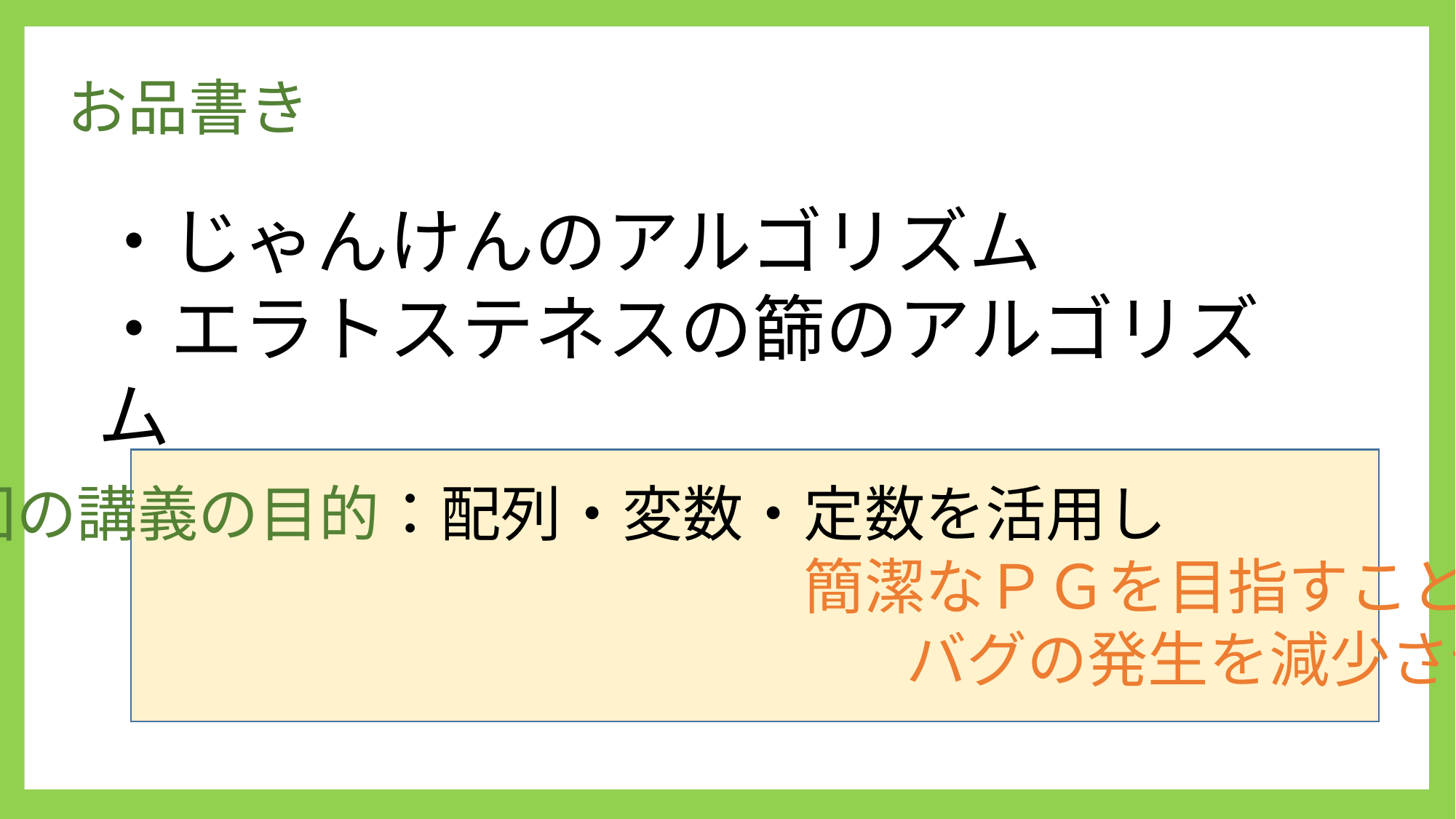

お品書き
・じゃんけんのアルゴリズム
・エラトステネスの篩のアルゴリズム

今回の講義の目的：配列・変数・定数を活用し
　　　　　　　　　　　　　　　簡潔なＰＧを目指すことで
									 バグの発生を減少させる